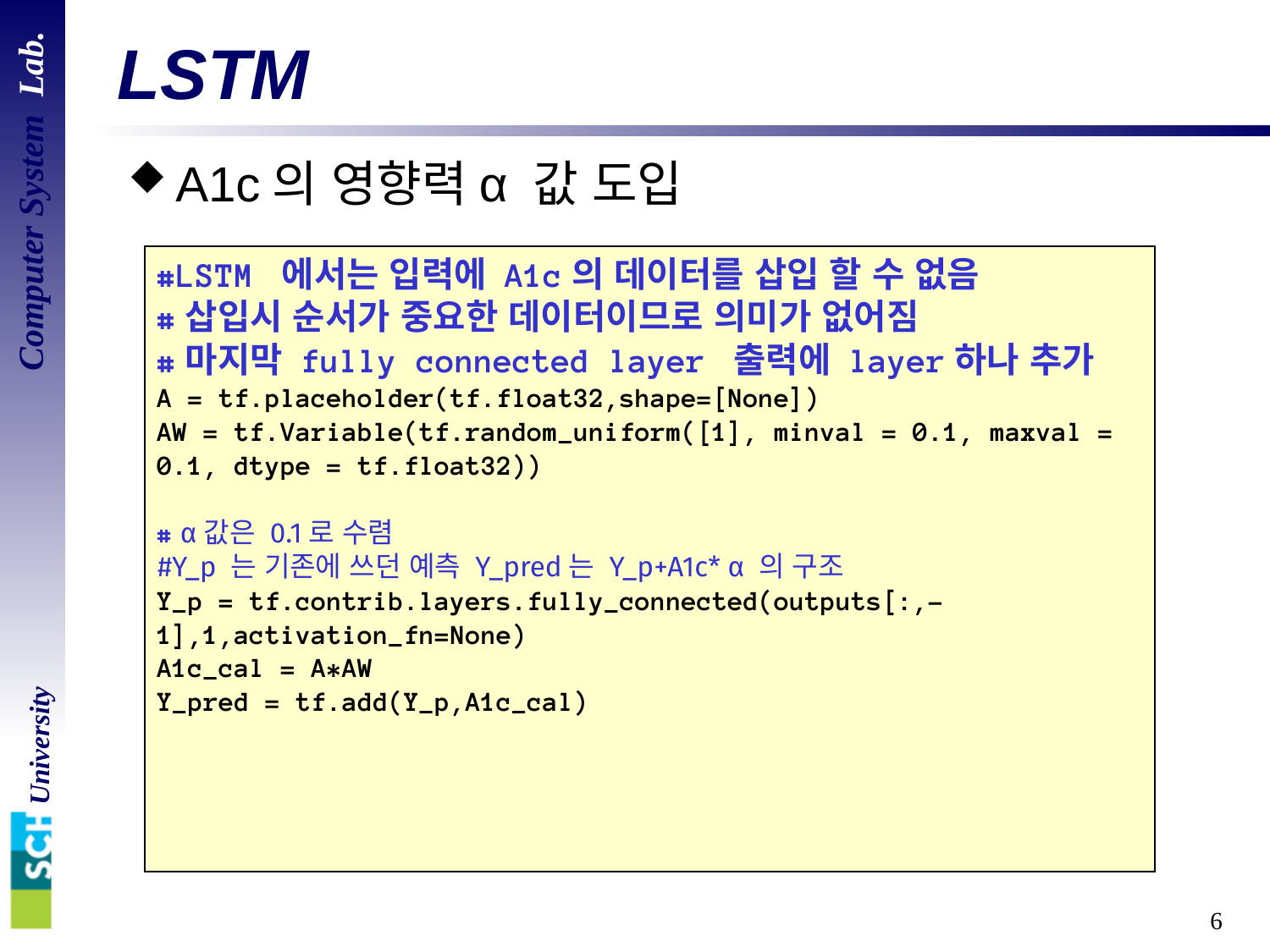

# LSTM

A1c의 영향력α 값 도입
#LSTM 에서는 입력에 A1c의 데이터를 삽입 할 수 없음
#삽입시 순서가 중요한 데이터이므로 의미가 없어짐
#마지막 fully connected layer 출력에 layer하나 추가
A = tf.placeholder(tf.float32,shape=[None])
AW = tf.Variable(tf.random_uniform([1], minval = 0.1, maxval = 0.1, dtype = tf.float32))

# α값은 0.1로 수렴
#Y_p 는 기존에 쓰던 예측 Y_pred는 Y_p+A1c* α 의 구조
Y_p = tf.contrib.layers.fully_connected(outputs[:,-1],1,activation_fn=None)
A1c_cal = A*AW
Y_pred = tf.add(Y_p,A1c_cal)